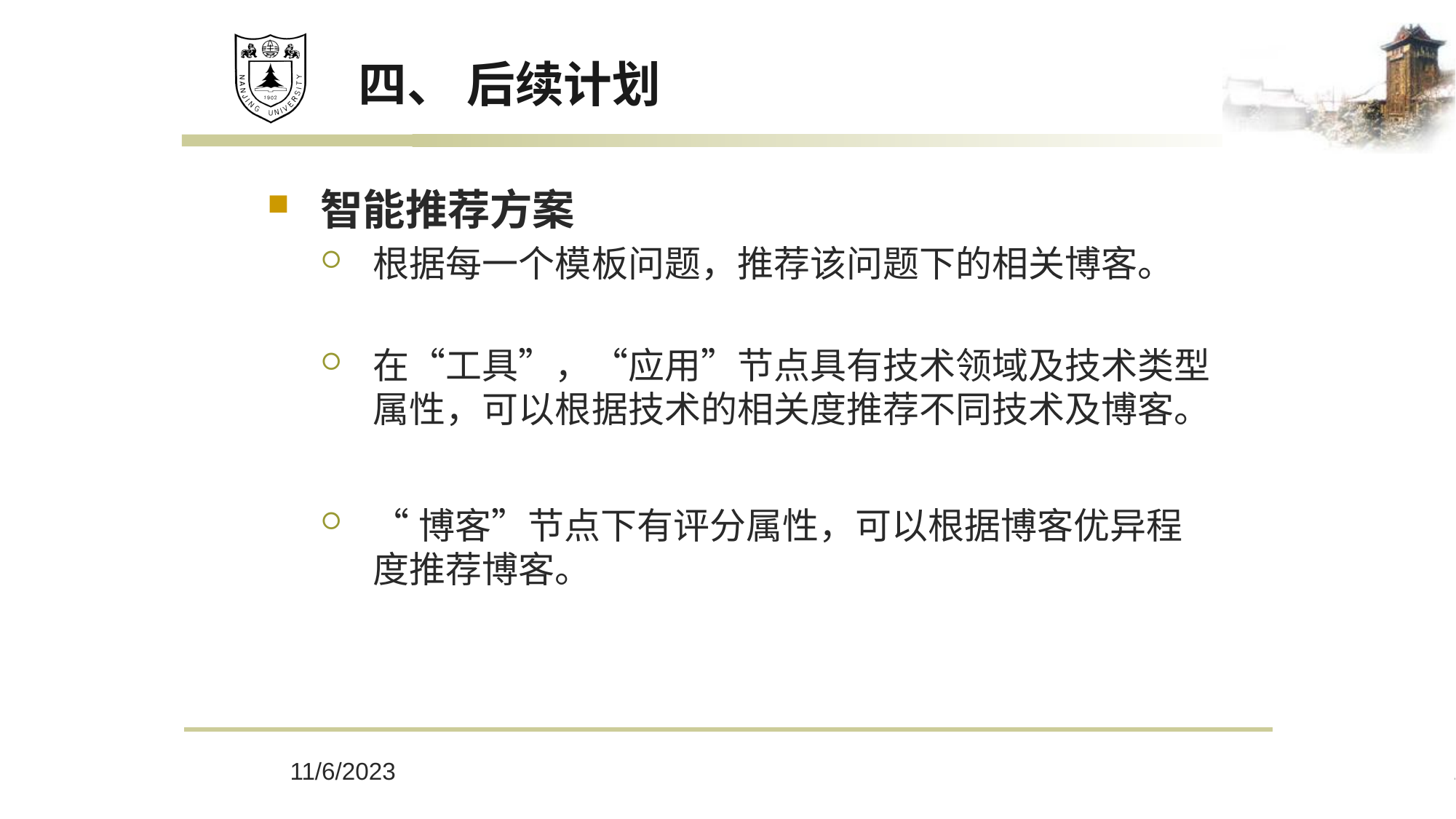

# 四、 后续计划
智能推荐方案
根据每一个模板问题，推荐该问题下的相关博客。

在“工具”，“应用”节点具有技术领域及技术类型属性，可以根据技术的相关度推荐不同技术及博客。

“博客”节点下有评分属性，可以根据博客优异程度推荐博客。

11/6/2023
19